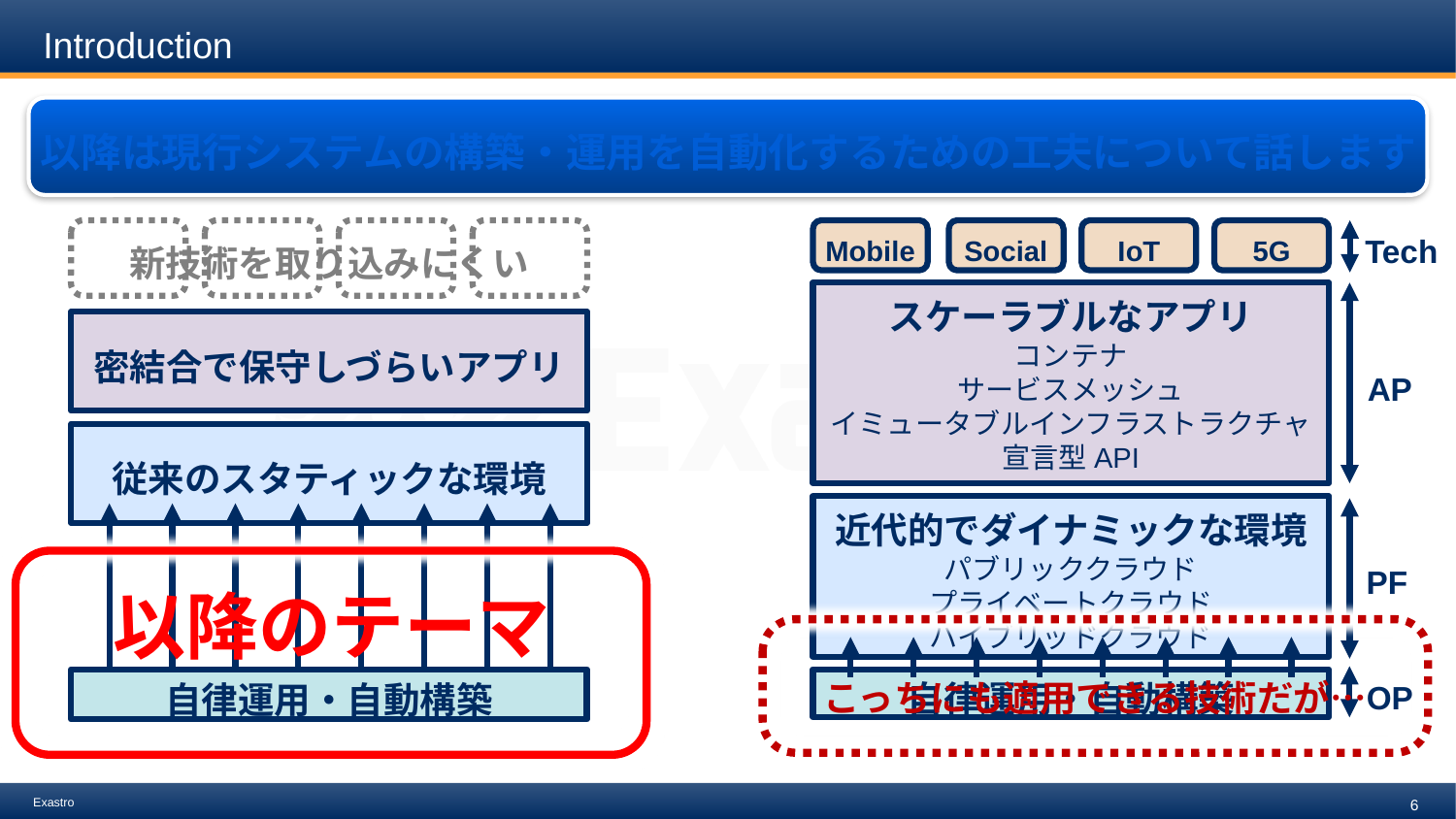

# Introduction
以降は現行システムの構築・運用を自動化するための工夫について話します

新技術を取り込みにくい
密結合で保守しづらいアプリ
従来のスタティックな環境
自律運用・自動構築
Mobile
Social
IoT
5G
Tech
スケーラブルなアプリ
コンテナ
サービスメッシュ
イミュータブルインフラストラクチャ
宣言型API
AP
近代的でダイナミックな環境
パブリッククラウド
プライベートクラウド
ハイブリッドクラウド
PF
OP
自律運用・自動構築

以降のテーマ

こっちにも適用できる技術だが…